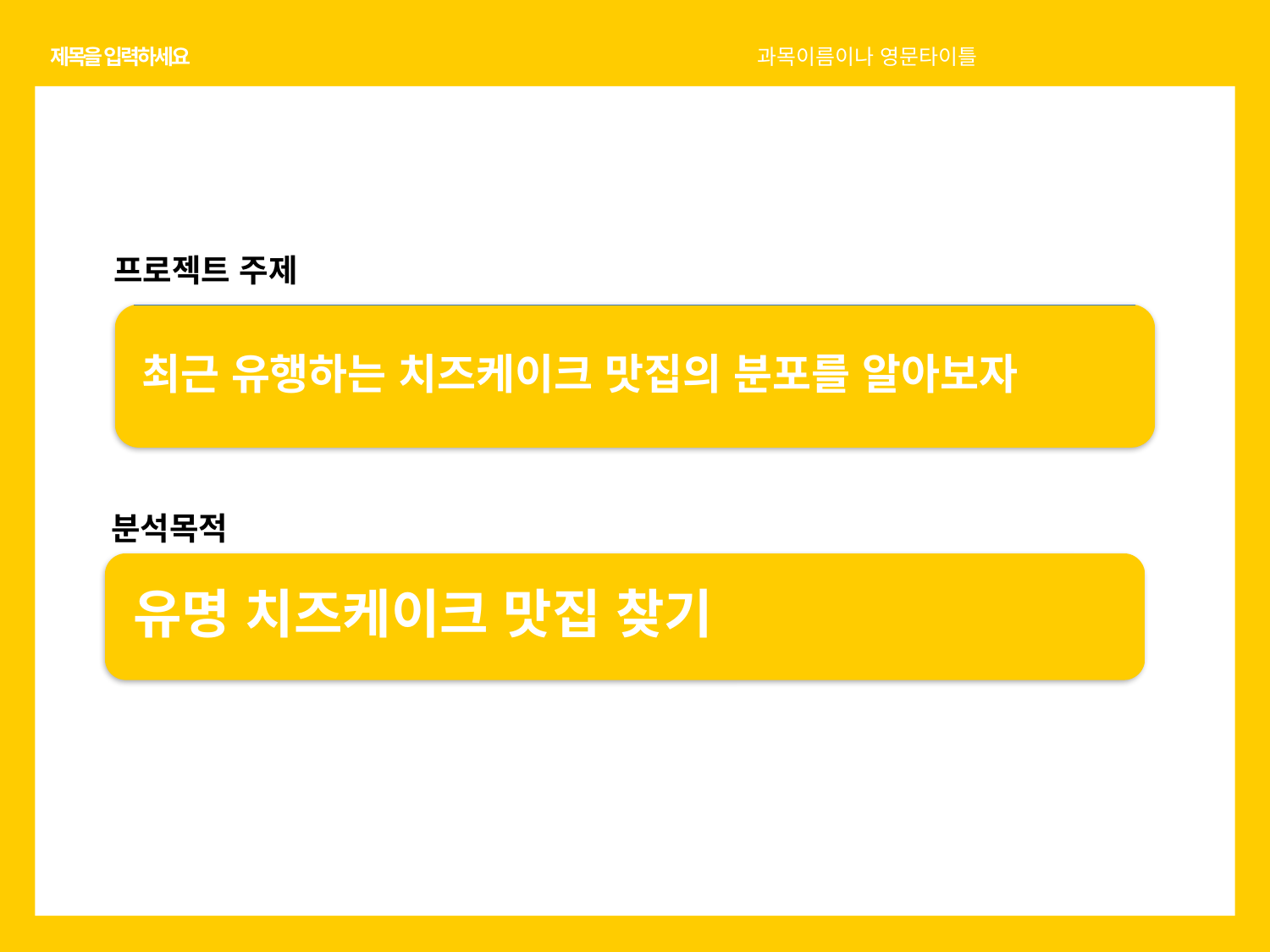

제목을 입력하세요
과목이름이나 영문타이틀

    프로젝트 주제

최근 유행하는 치즈케이크 맛집의 분포를 알아보자

     분석목적

유명 치즈케이크 맛집 찾기